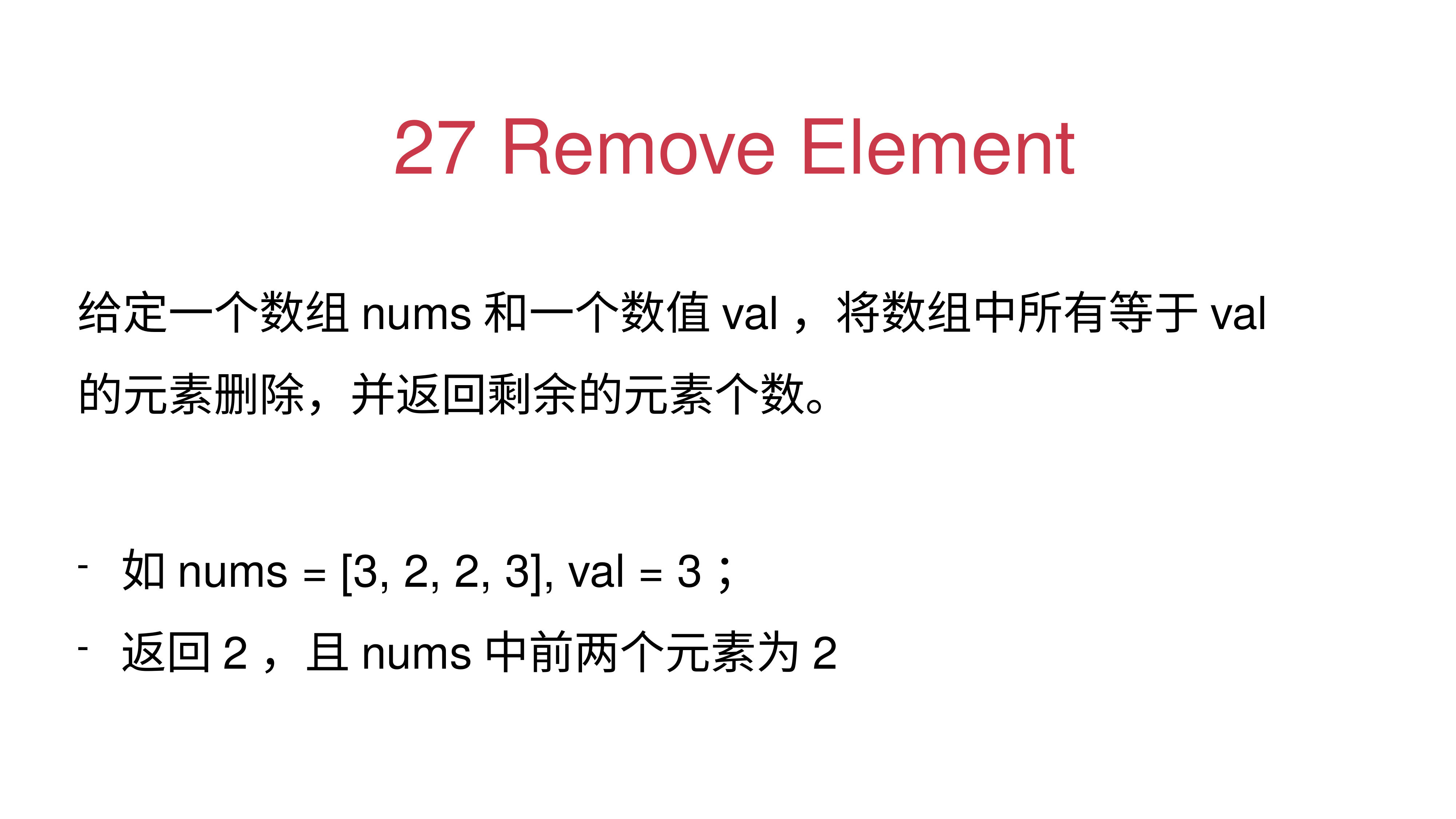

# 27 Remove Element
给定一个数组nums和一个数值val，将数组中所有等于val的元素删除，并返回剩余的元素个数。
如nums = [3, 2, 2, 3], val = 3；
返回2，且nums中前两个元素为2